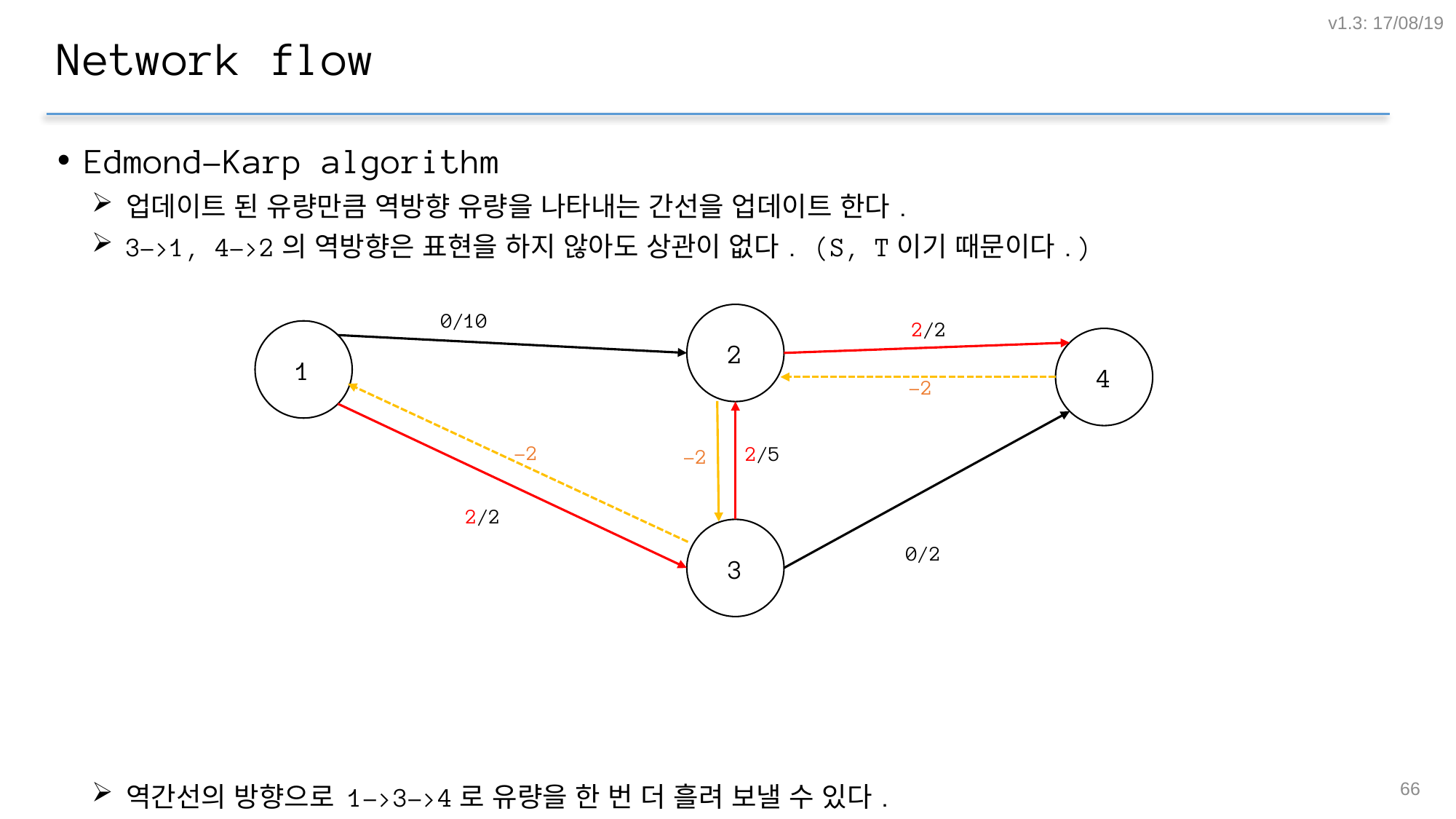

v1.3: 17/08/19
# Network flow
Edmond-Karp algorithm
업데이트 된 유량만큼 역방향 유량을 나타내는 간선을 업데이트 한다.
3->1, 4->2의 역방향은 표현을 하지 않아도 상관이 없다. (S, T이기 때문이다.)

역간선의 방향으로 1->3->4로 유량을 한 번 더 흘려 보낼 수 있다.

0/10
2
2/2
1
4
-2
-2
2/5
-2
2/2
3
0/2
66